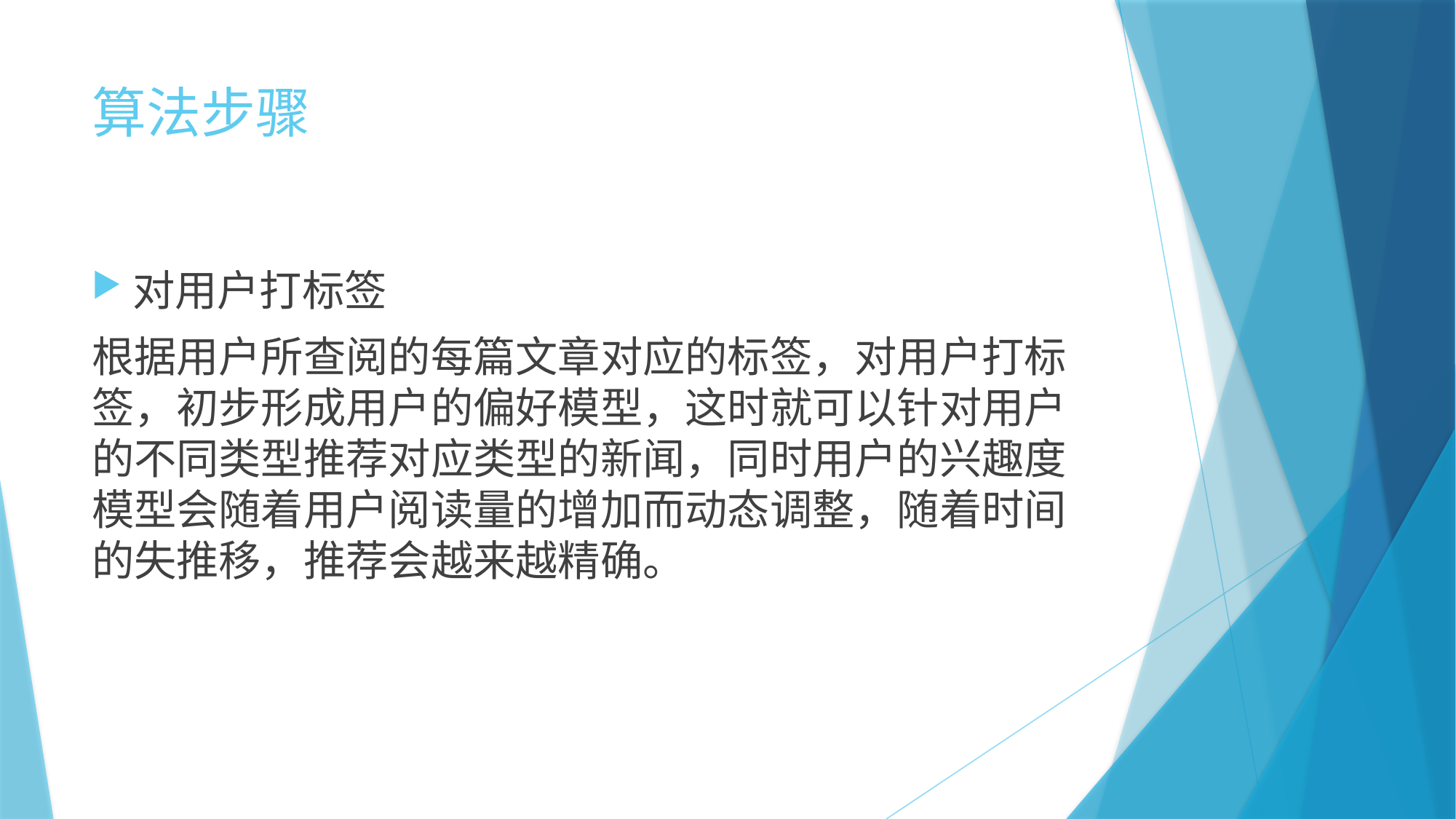

# 算法步骤
对用户打标签
根据用户所查阅的每篇文章对应的标签，对用户打标签，初步形成用户的偏好模型，这时就可以针对用户的不同类型推荐对应类型的新闻，同时用户的兴趣度模型会随着用户阅读量的增加而动态调整，随着时间的失推移，推荐会越来越精确。